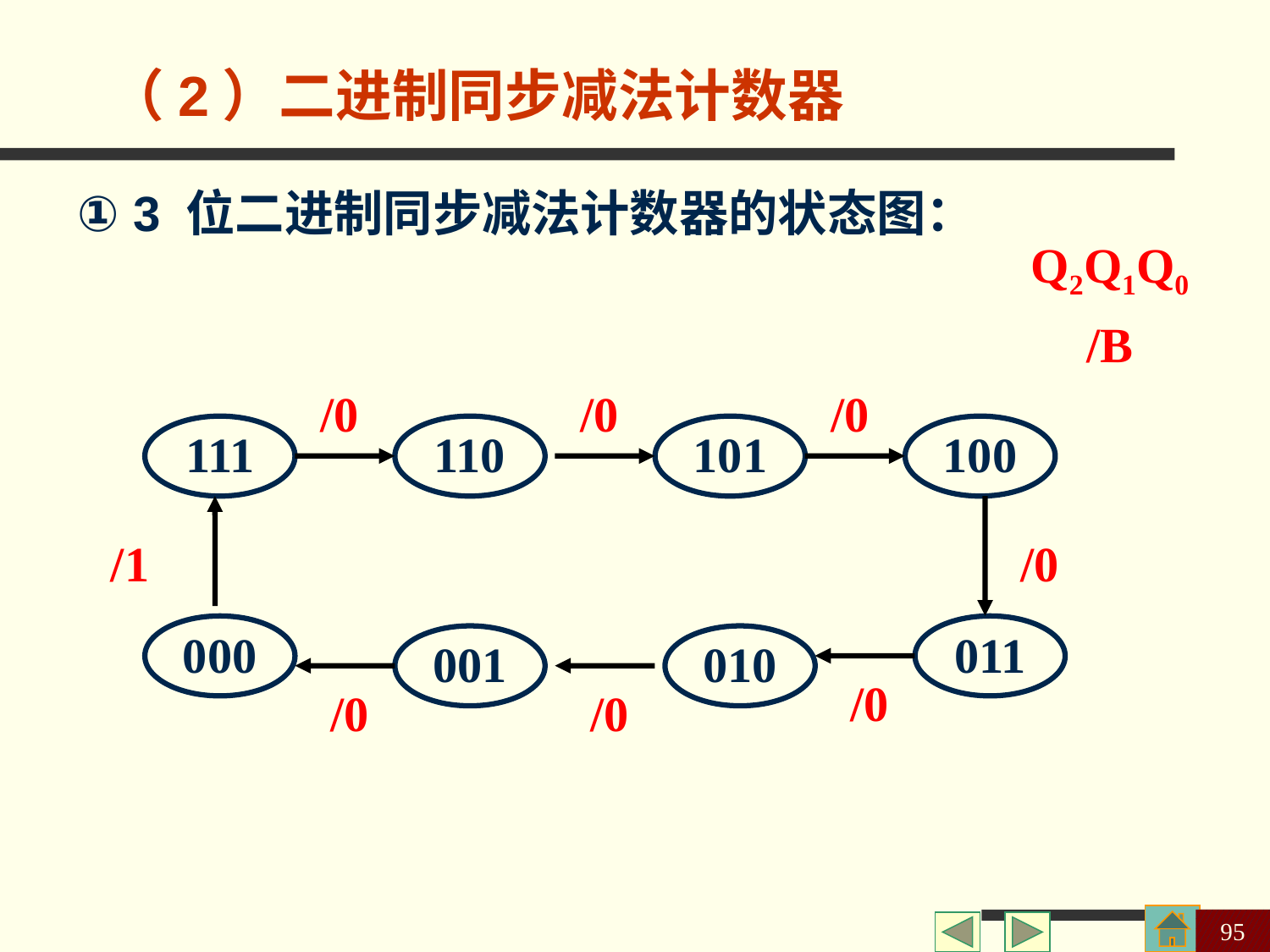

（2）二进制同步减法计数器
① 3 位二进制同步减法计数器的状态图：
Q2Q1Q0
/B
/0
/0
/0
111
110
101
100

/1
/0
000
011
001
010

/0
/0
/0
95